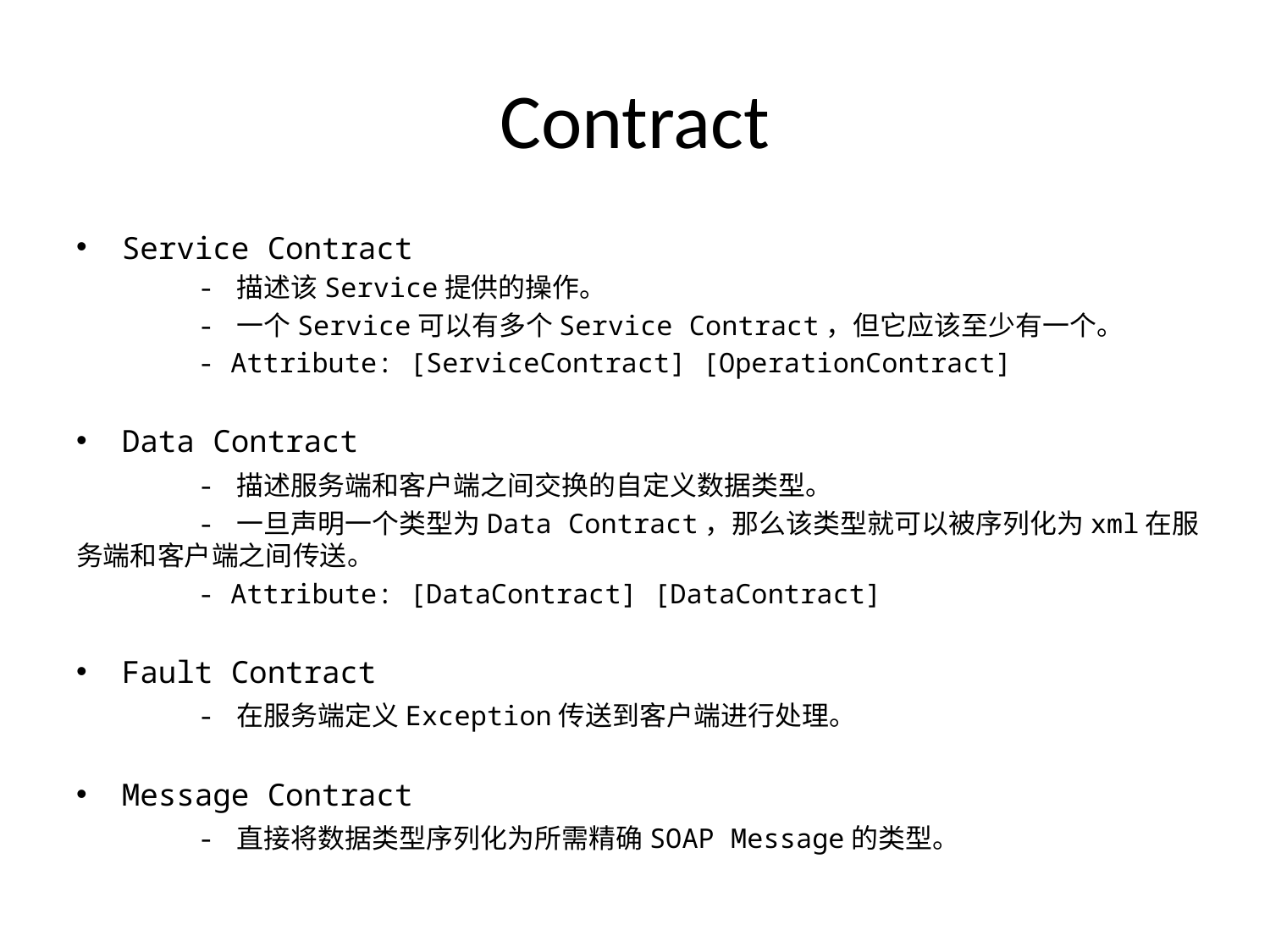

# Contract
Service Contract
	- 描述该Service提供的操作。
	- 一个Service可以有多个Service Contract，但它应该至少有一个。
	- Attribute: [ServiceContract] [OperationContract]

Data Contract
	- 描述服务端和客户端之间交换的自定义数据类型。
	- 一旦声明一个类型为Data Contract，那么该类型就可以被序列化为xml在服务端和客户端之间传送。
	- Attribute: [DataContract] [DataContract]

Fault Contract
	- 在服务端定义Exception传送到客户端进行处理。

Message Contract
	- 直接将数据类型序列化为所需精确SOAP Message的类型。